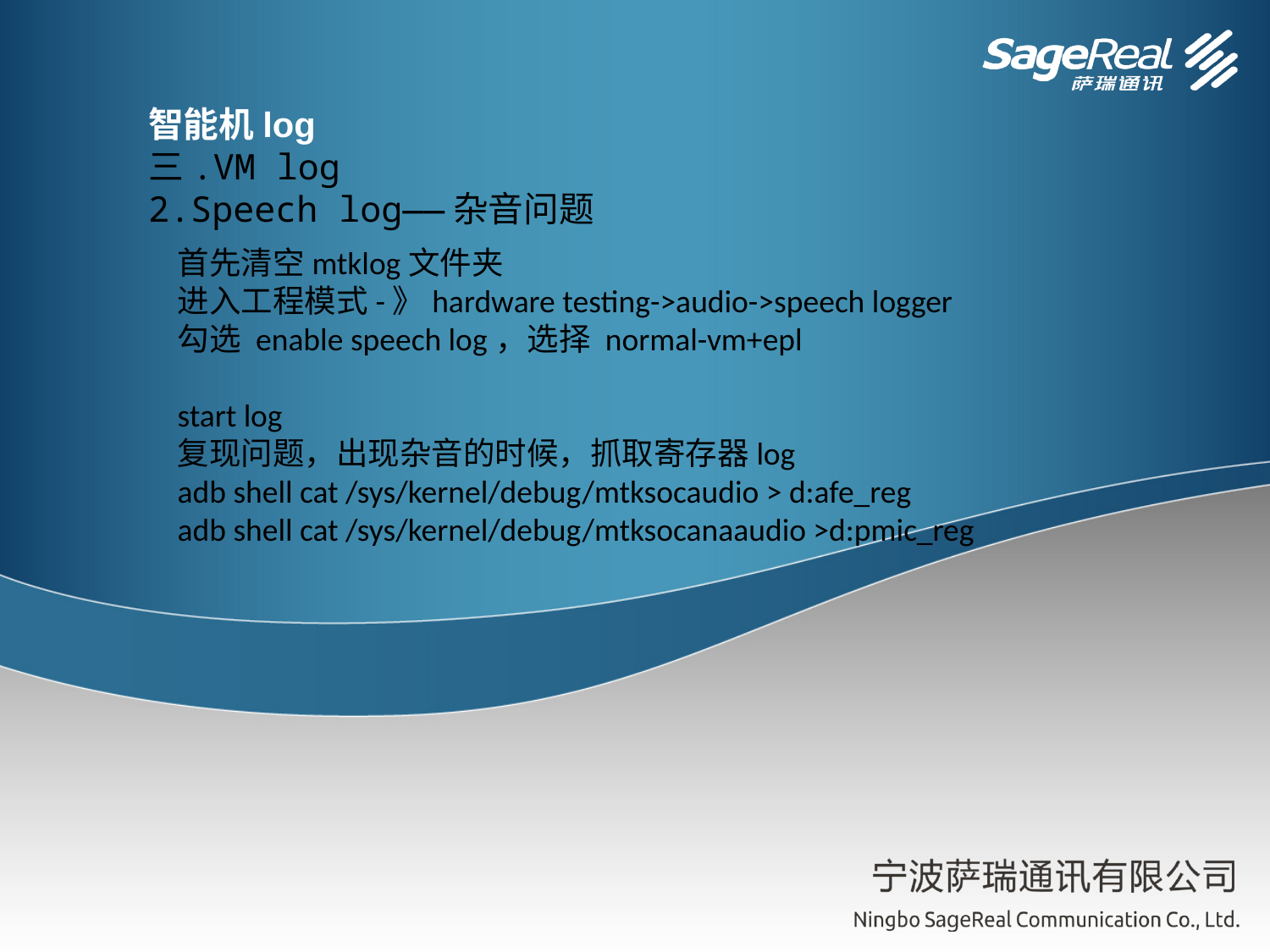

智能机log
三.VM log
2.Speech log——杂音问题
首先清空mtklog文件夹
进入工程模式-》hardware testing->audio->speech logger
勾选 enable speech log，选择 normal-vm+epl

start log
复现问题，出现杂音的时候，抓取寄存器log
adb shell cat /sys/kernel/debug/mtksocaudio > d:afe_reg
adb shell cat /sys/kernel/debug/mtksocanaaudio >d:pmic_reg